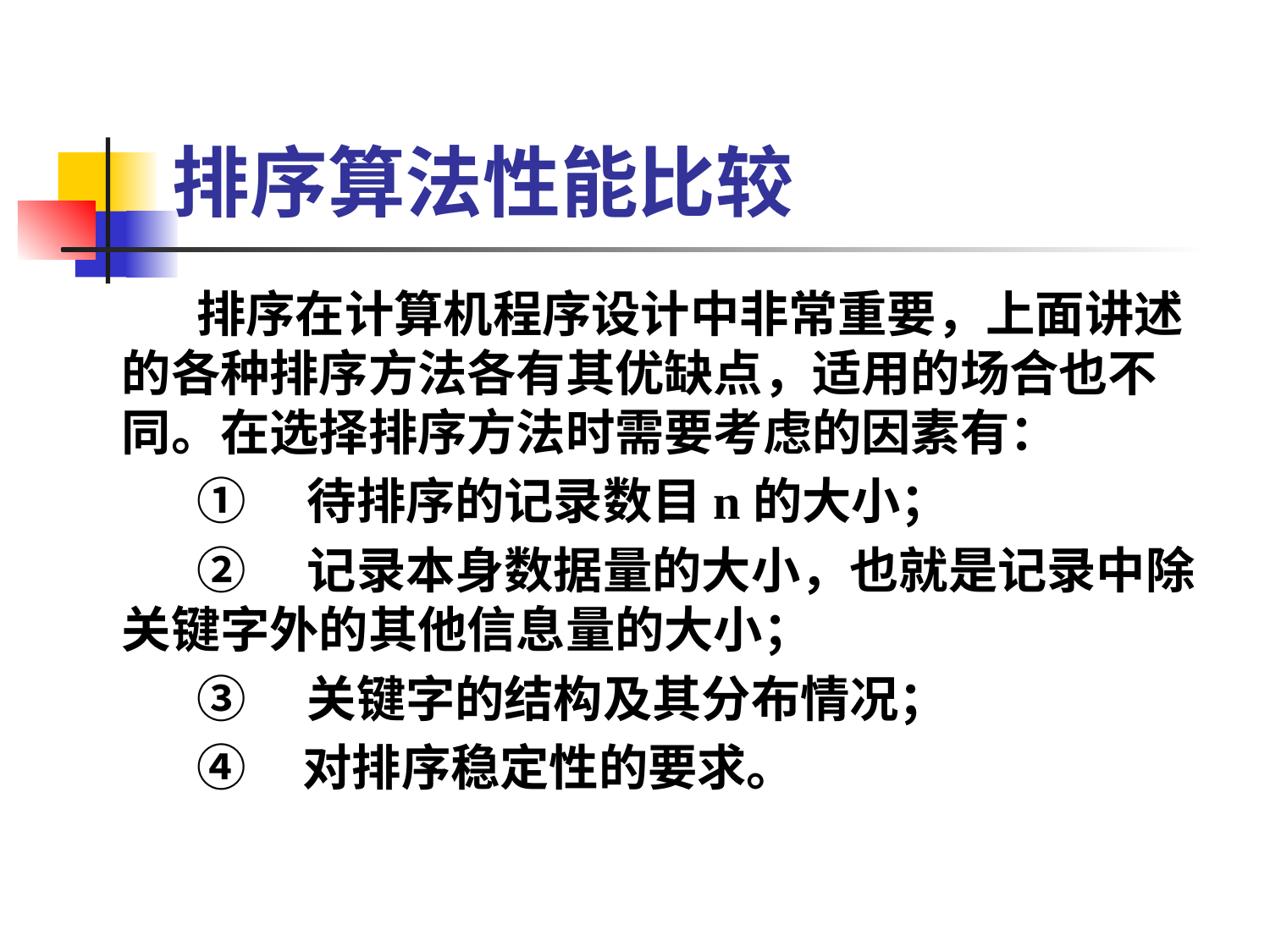

# 排序算法性能比较
排序在计算机程序设计中非常重要，上面讲述的各种排序方法各有其优缺点，适用的场合也不同。在选择排序方法时需要考虑的因素有：
①　待排序的记录数目n的大小；
②　记录本身数据量的大小，也就是记录中除关键字外的其他信息量的大小；
③　关键字的结构及其分布情况；
④    对排序稳定性的要求。

81